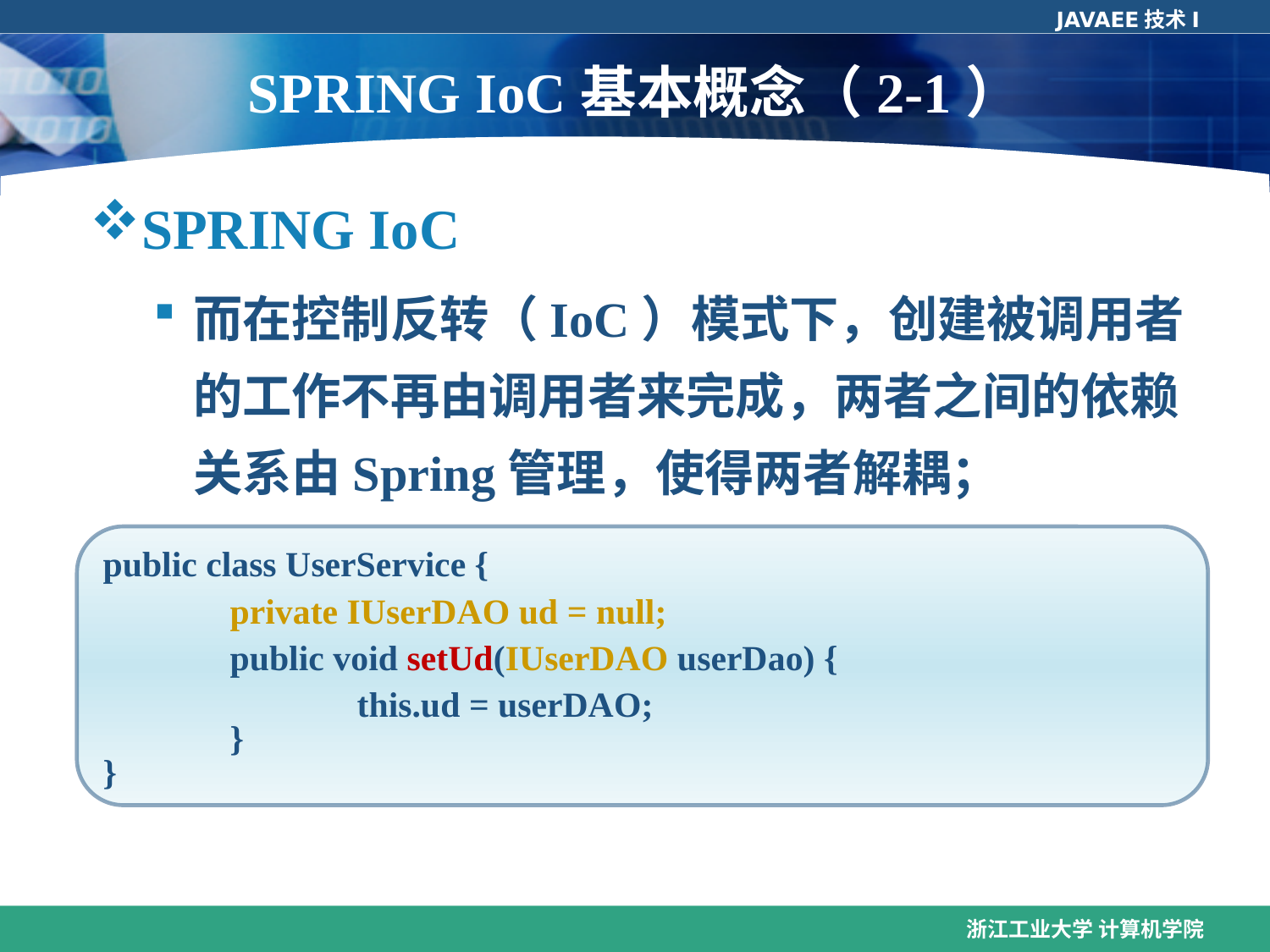

# SPRING IoC基本概念（2-1）
SPRING IoC
而在控制反转（IoC）模式下，创建被调用者的工作不再由调用者来完成，两者之间的依赖关系由Spring管理，使得两者解耦；
public class UserService {
	private IUserDAO ud = null;
	public void setUd(IUserDAO userDao) {
		this.ud = userDAO;
	}
}